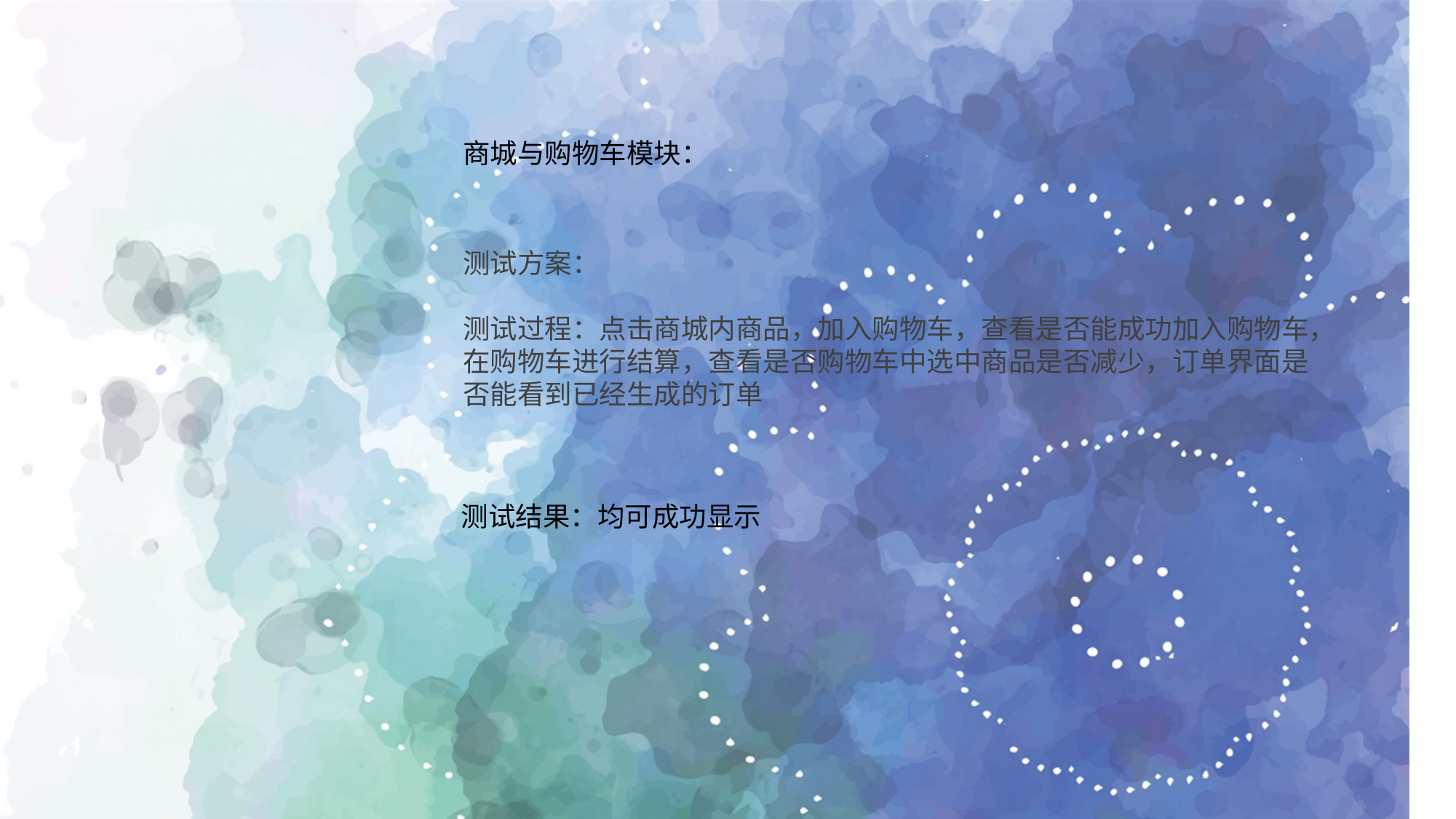

商城与购物车模块：
测试方案：

测试过程：点击商城内商品，加入购物车，查看是否能成功加入购物车，在购物车进行结算，查看是否购物车中选中商品是否减少，订单界面是否能看到已经生成的订单

测试结果：均可成功显示